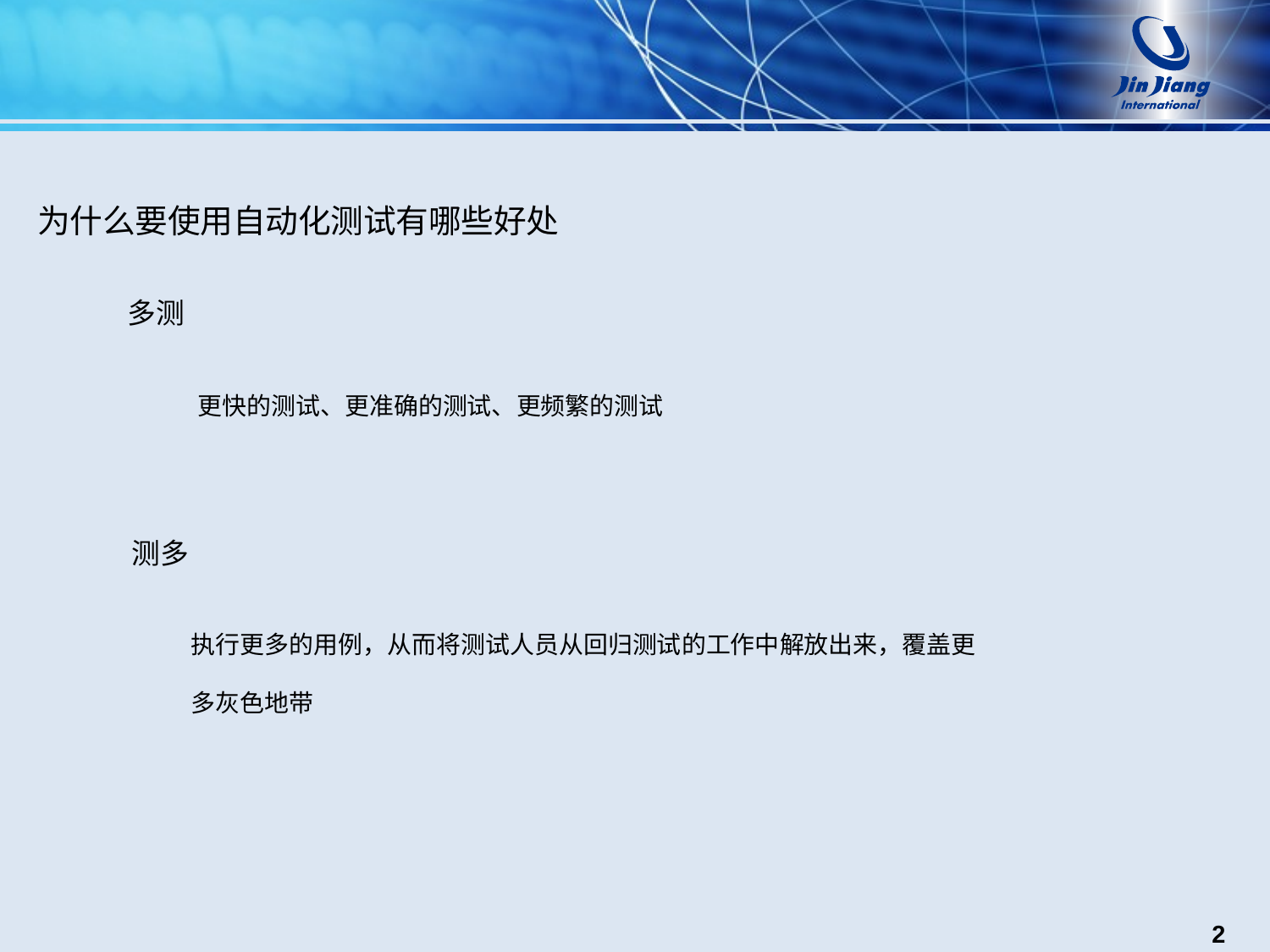

#
为什么要使用自动化测试有哪些好处
多测
更快的测试、更准确的测试、更频繁的测试
测多
执行更多的用例，从而将测试人员从回归测试的工作中解放出来，覆盖更多灰色地带
2